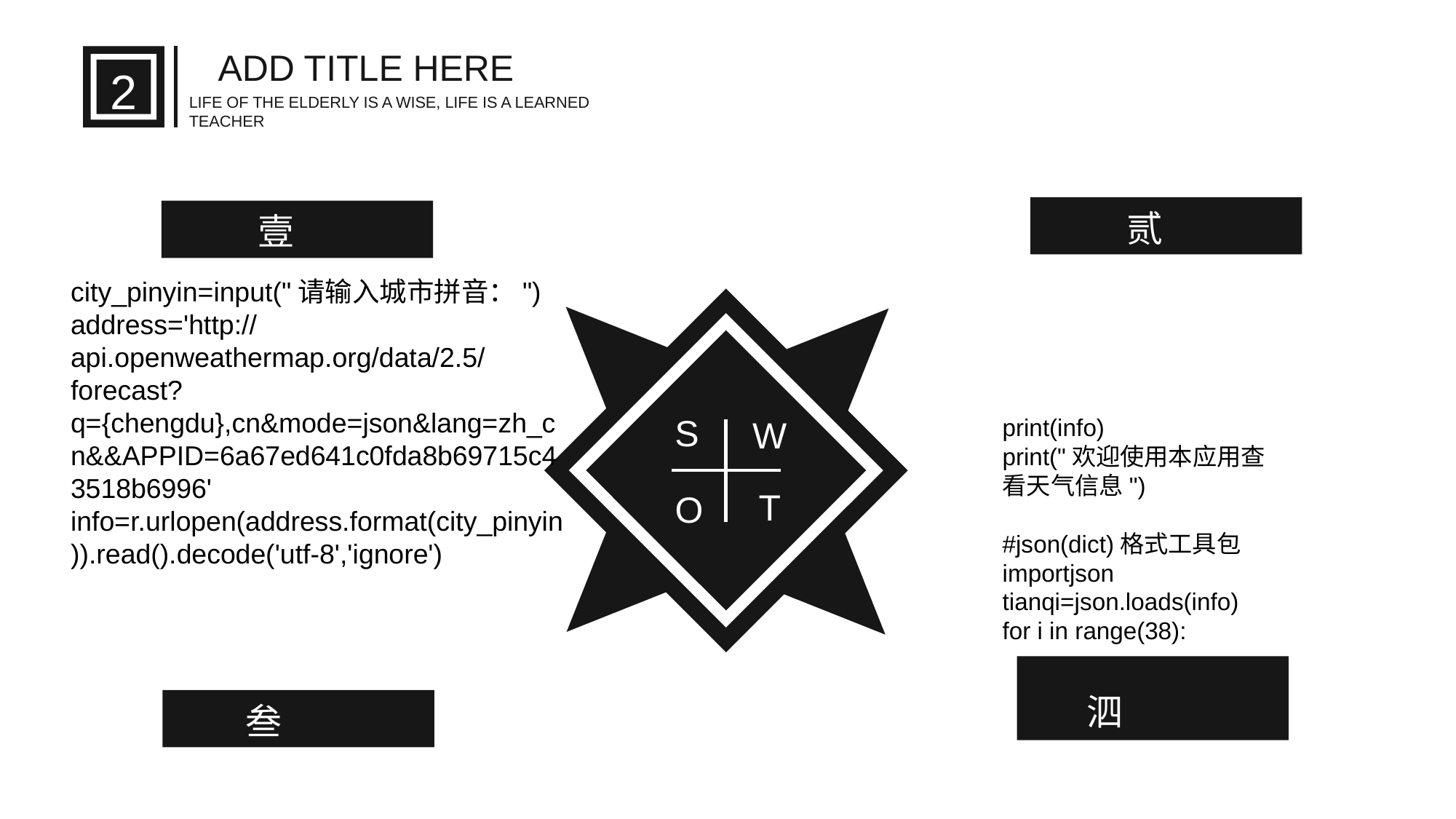

ADD TITLE HERE

2
LIFE OF THE ELDERLY IS A WISE, LIFE IS A LEARNED TEACHER

      贰

      壹

city_pinyin=input("请输入城市拼音：")
address='http://api.openweathermap.org/data/2.5/forecast?q={chengdu},cn&mode=json&lang=zh_cn&&APPID=6a67ed641c0fda8b69715c43518b6996'
info=r.urlopen(address.format(city_pinyin)).read().decode('utf-8','ignore')

S
W
T
O
print(info)
print("欢迎使用本应用查看天气信息")

#json(dict)格式工具包
importjson
tianqi=json.loads(info)
for i in range(38):

      泗

     叁